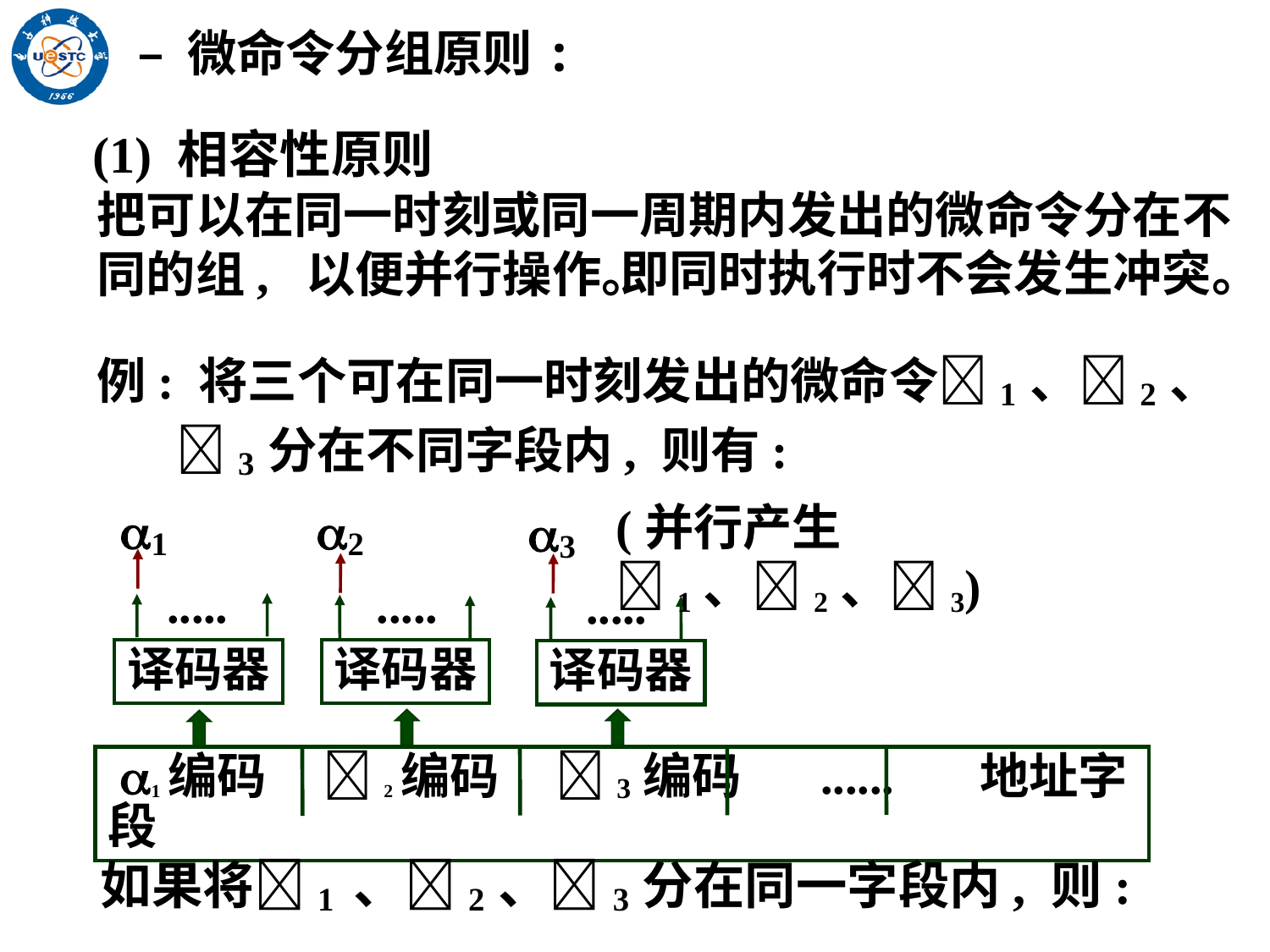

– 微命令分组原则:
 (1) 相容性原则
把可以在同一时刻或同一周期内发出的微命令分在不同的组,  以便并行操作。
即同时执行时不会发生冲突。
例: 将三个可在同一时刻发出的微命令α1、α2、α3分在不同字段内, 则有:
α1
α2
α3
(并行产生α1、α2、α3)

.....
.....
.....

译码器
译码器
译码器

 α1编码     α2编码     α3编码      ......      地址字段

如果将α1 、α2、α3分在同一字段内, 则: